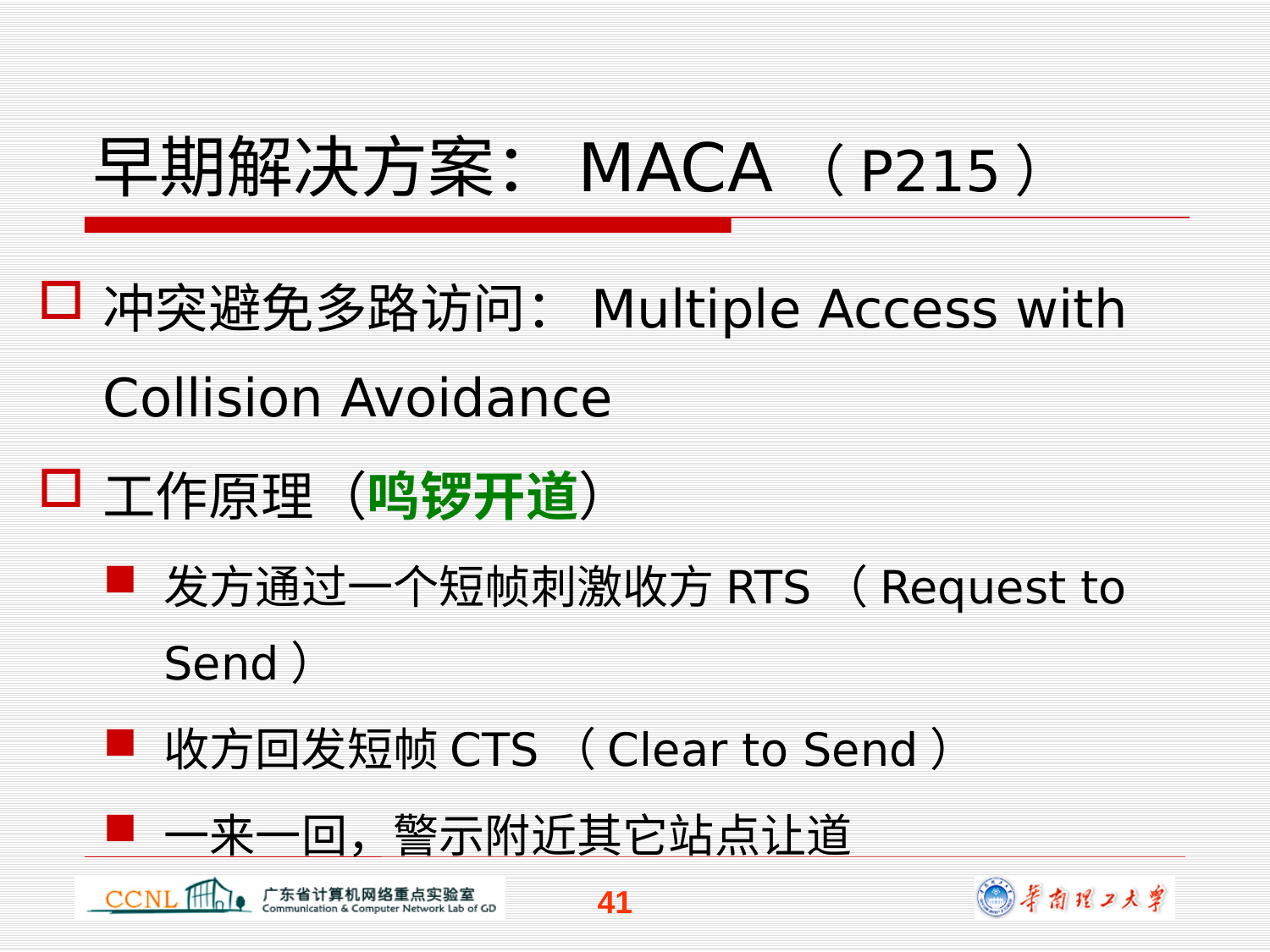

# 早期解决方案：MACA（P215）
冲突避免多路访问：Multiple Access with Collision Avoidance
工作原理（鸣锣开道）
发方通过一个短帧刺激收方RTS（Request to Send）
收方回发短帧CTS（Clear to Send）
一来一回，警示附近其它站点让道